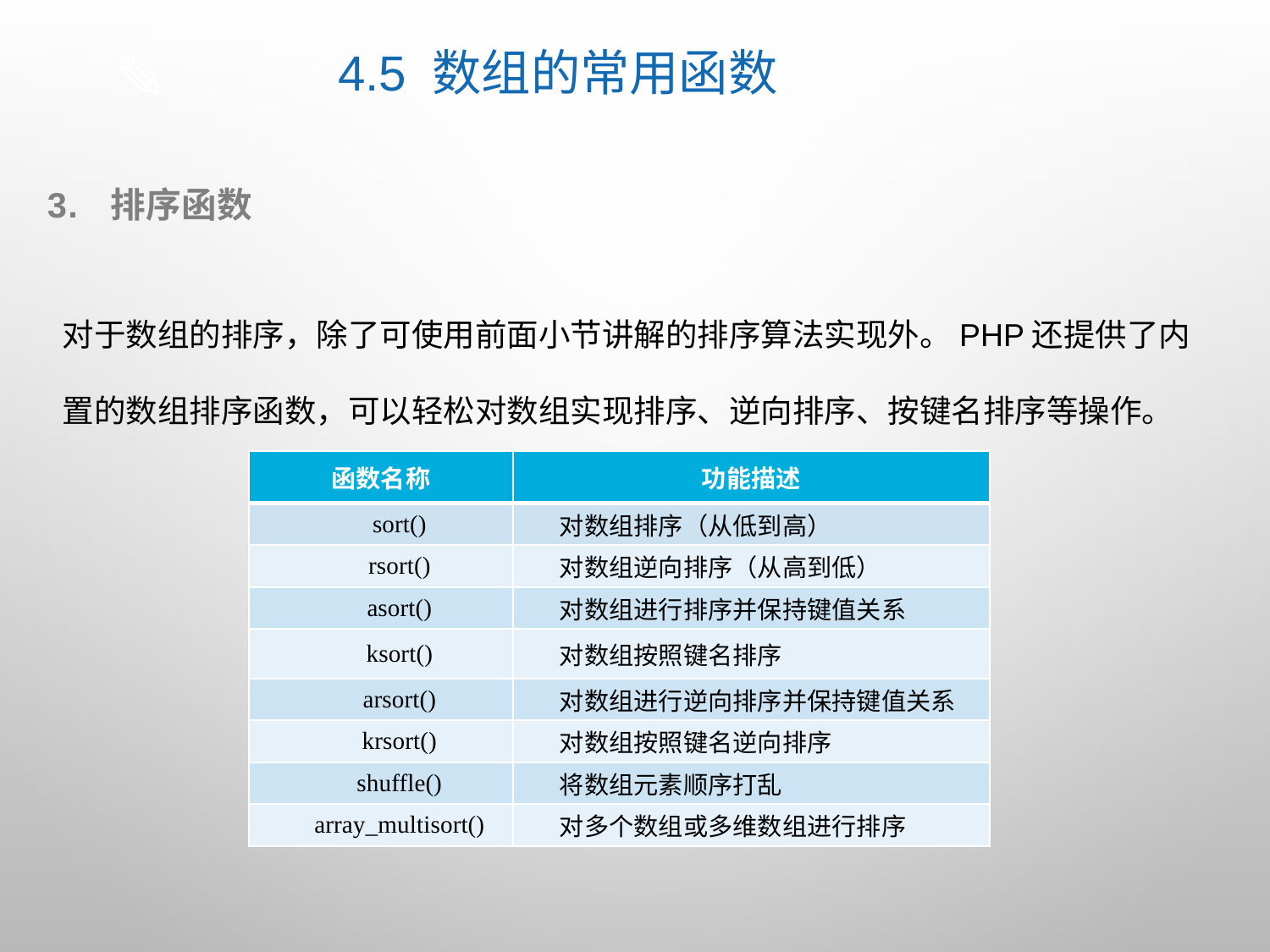

# 4.5 数组的常用函数
排序函数
对于数组的排序，除了可使用前面小节讲解的排序算法实现外。PHP还提供了内置的数组排序函数，可以轻松对数组实现排序、逆向排序、按键名排序等操作。
| 函数名称 | 功能描述 |
| --- | --- |
| sort() | 对数组排序（从低到高） |
| rsort() | 对数组逆向排序（从高到低） |
| asort() | 对数组进行排序并保持键值关系 |
| ksort() | 对数组按照键名排序 |
| arsort() | 对数组进行逆向排序并保持键值关系 |
| krsort() | 对数组按照键名逆向排序 |
| shuffle() | 将数组元素顺序打乱 |
| array\_multisort() | 对多个数组或多维数组进行排序 |